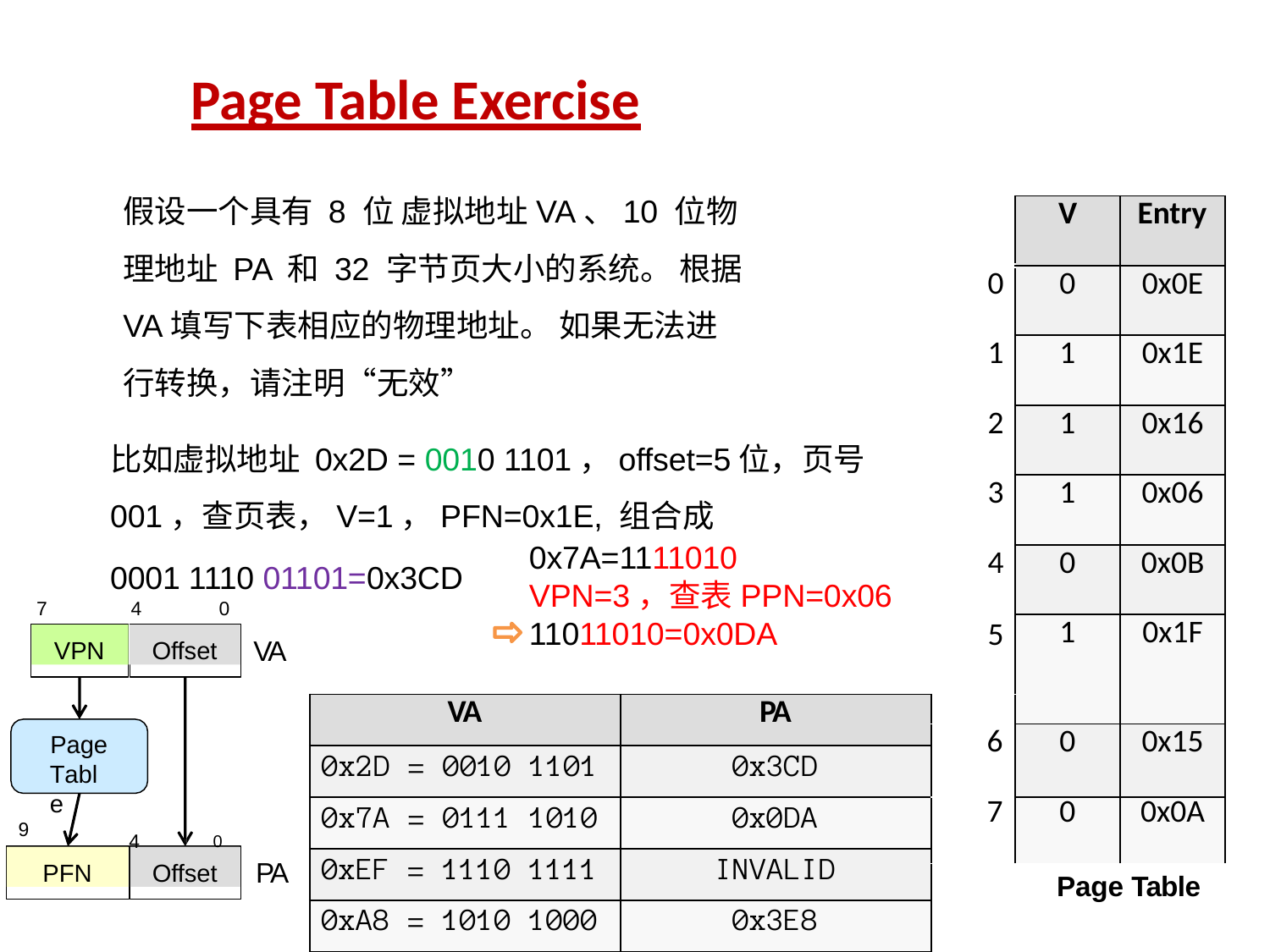

# Page Table Exercise
假设一个具有 8 位 虚拟地址VA、10 位物理地址 PA 和 32 字节页大小的系统。 根据VA填写下表相应的物理地址。 如果无法进行转换，请注明“无效”
|  |  |  |  | V | Entry |
| --- | --- | --- | --- | --- | --- |
|  |  | 0 |  | 0 | 0x0E |
|  |  | 1 |  | 1 | 0x1E |
|  |  | 2 |  | 1 | 0x16 |
|  |  | 3 |  | 1 | 0x06 |
|  |  | 4 |  | 0 | 0x0B |
|  |  | 5 |  | 1 | 0x1F |
| VA | PA |  |  |  |  |
|  |  |  | 6 | 0 | 0x15 |
| 0x2D = 0010 1101 | 0x3CD |  |  |  |  |
| 0x7A = 0111 1010 | 0x0DA |  | 7 | 0 | 0x0A |
| 0xEF = 1110 1111 | INVALID |  |  |  |  |
|  |  |  | Page Table |  |  |
| 0xA8 = 1010 1000 | 0x3E8 |  |  |  |  |
比如虚拟地址 0x2D = 0010 1101，offset=5位，页号001，查页表，V=1，PFN=0x1E, 组合成
0001 1110 01101=0x3CD
0x7A=1111010
VPN=3，查表PPN=0x06
11011010=0x0DA
7
4	0

VPN
Offset
VA

Page
Table
9
4	0

PFN
Offset
PA